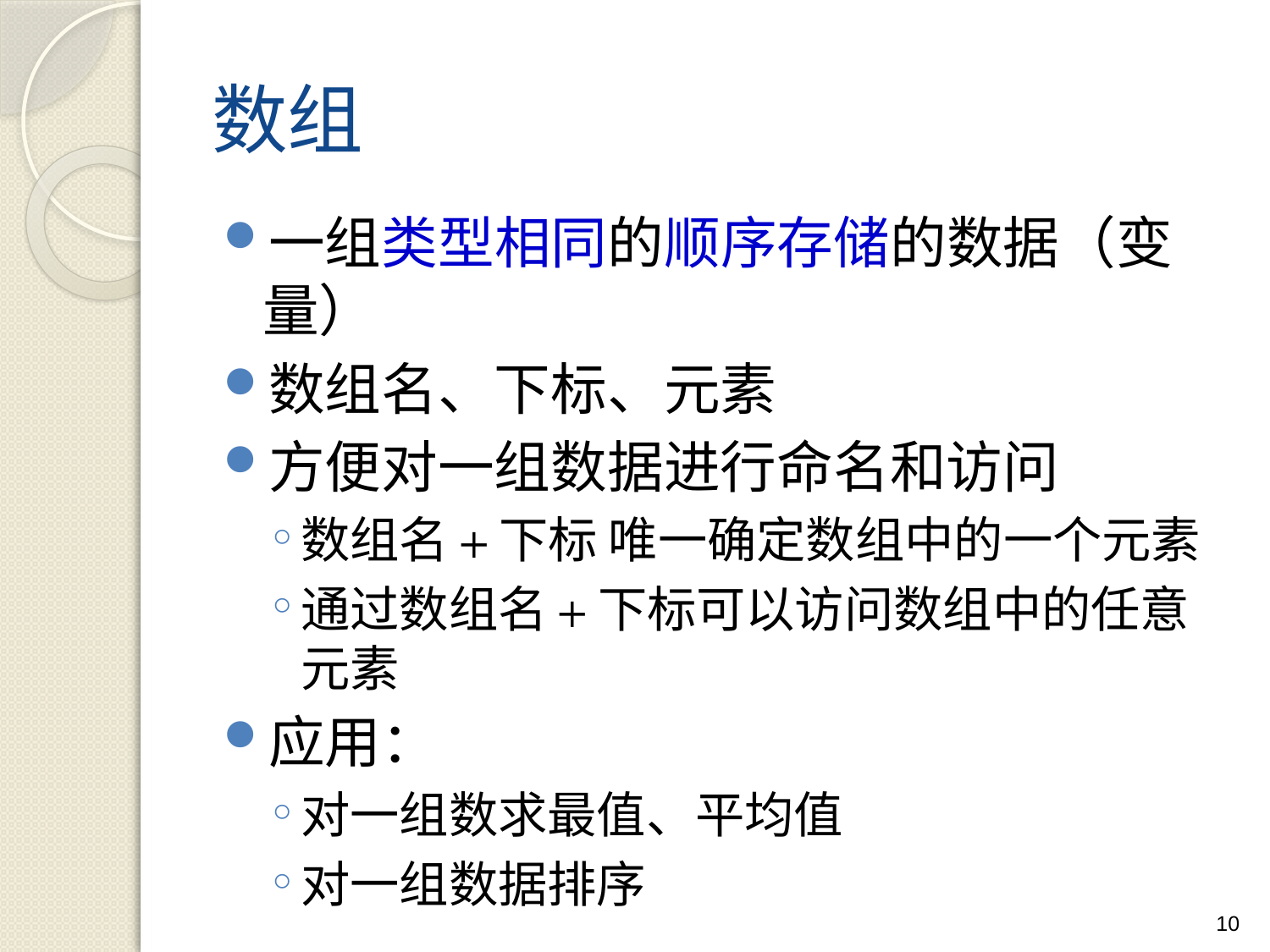

# 数组
一组类型相同的顺序存储的数据（变量）
数组名、下标、元素
方便对一组数据进行命名和访问
数组名+下标 唯一确定数组中的一个元素
通过数组名+下标可以访问数组中的任意元素
应用：
对一组数求最值、平均值
对一组数据排序
10